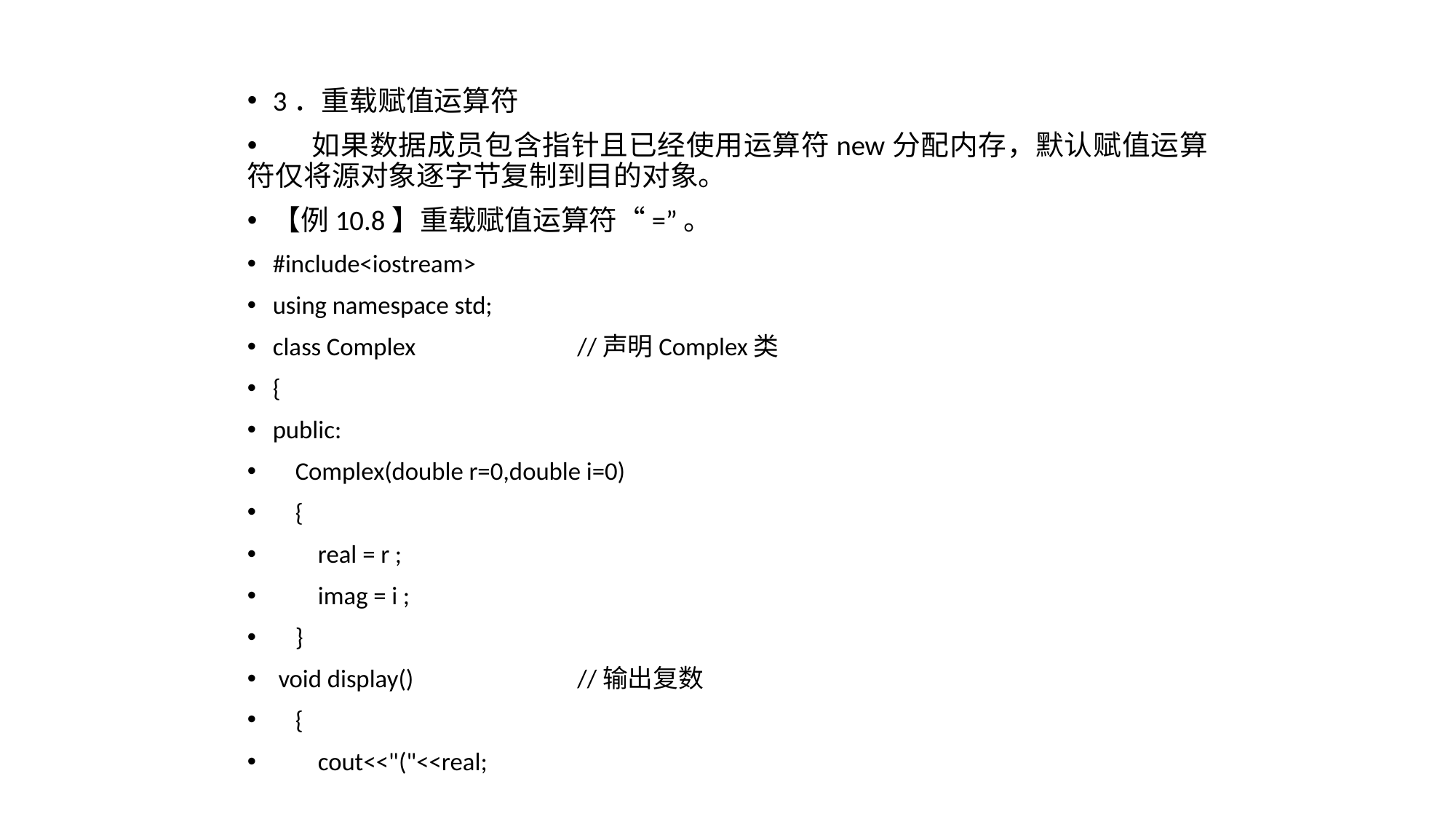

3．重载赋值运算符
       如果数据成员包含指针且已经使用运算符new分配内存，默认赋值运算符仅将源对象逐字节复制到目的对象。
【例10.8】重载赋值运算符“=”。
#include<iostream>
using namespace std;
class Complex			                	//声明Complex类
{
public:
    Complex(double r=0,double i=0)
    {
        real = r ;
        imag = i ;
    }
 void display()		                 	//输出复数
    {
        cout<<"("<<real;